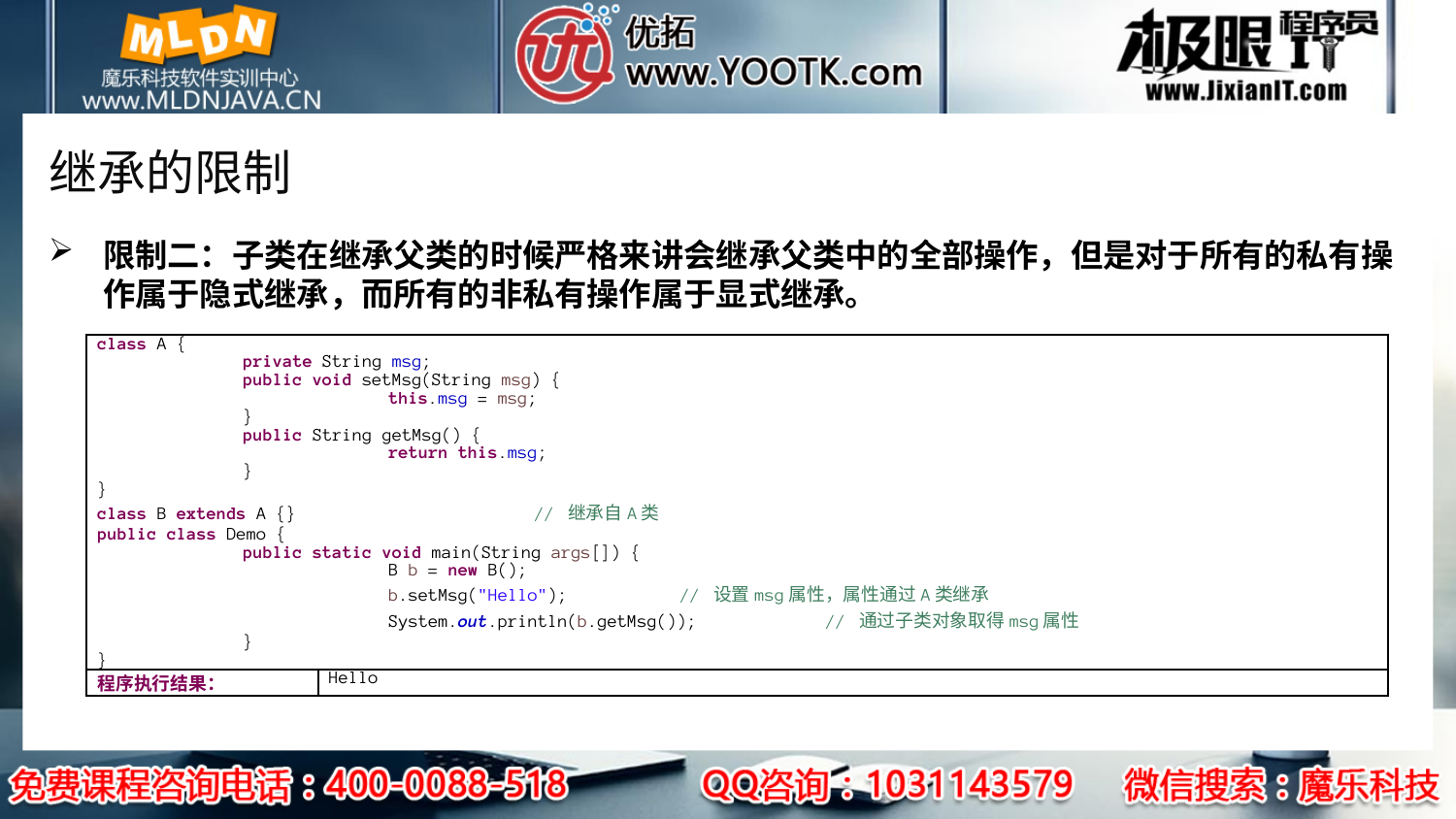

# 继承的限制
限制二：子类在继承父类的时候严格来讲会继承父类中的全部操作，但是对于所有的私有操作属于隐式继承，而所有的非私有操作属于显式继承。
| class A { private String msg; public void setMsg(String msg) { this.msg = msg; } public String getMsg() { return this.msg; } } class B extends A {} // 继承自A类 public class Demo { public static void main(String args[]) { B b = new B(); b.setMsg("Hello"); // 设置msg属性，属性通过A类继承 System.out.println(b.getMsg()); // 通过子类对象取得msg属性 } } |  |
| --- | --- |
| 程序执行结果： | Hello |